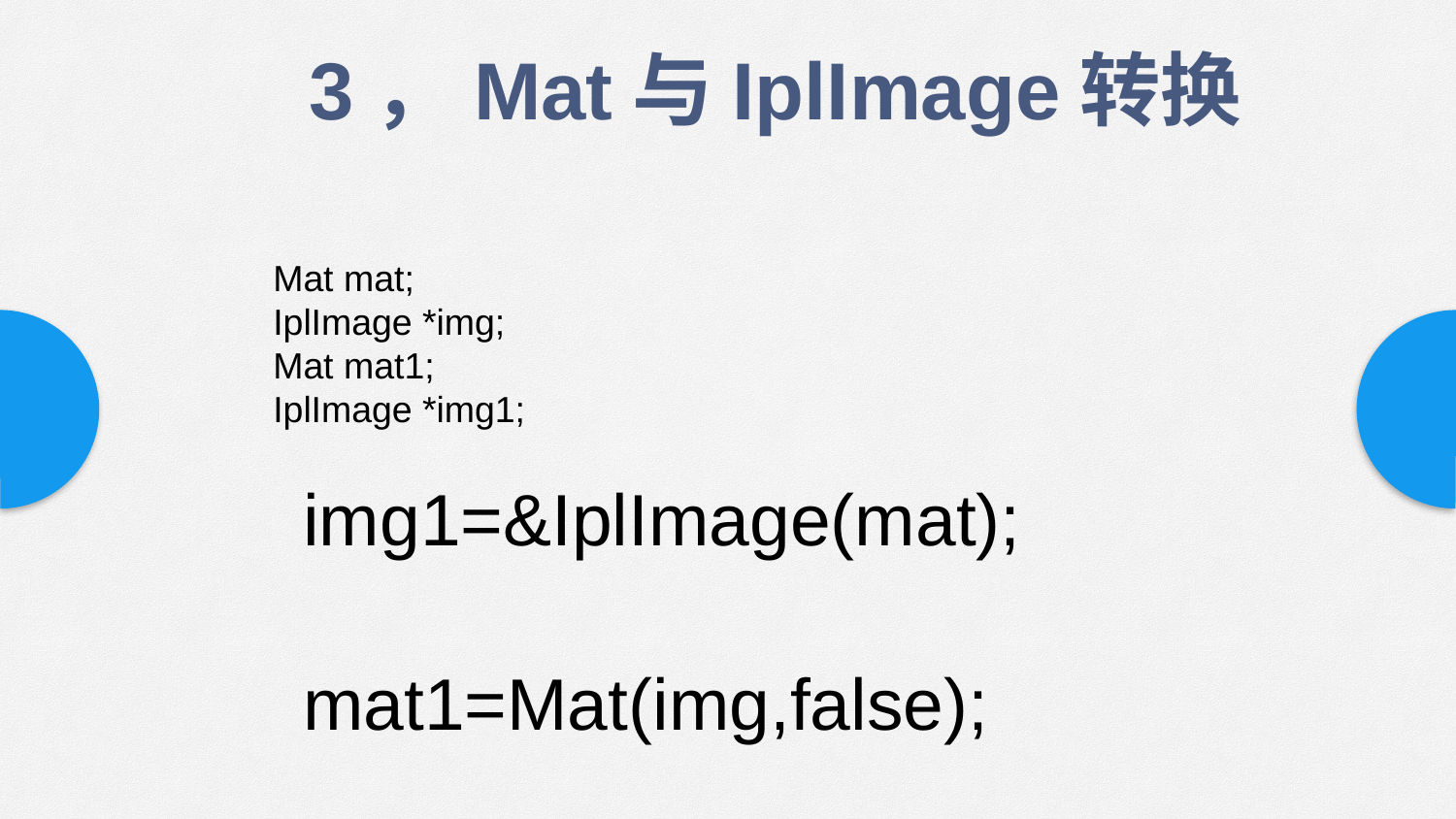

3，Mat与IplImage转换
   Mat mat;
   IplImage *img;
   Mat mat1;
   IplImage *img1;

   img1=&IplImage(mat);

   mat1=Mat(img,false);